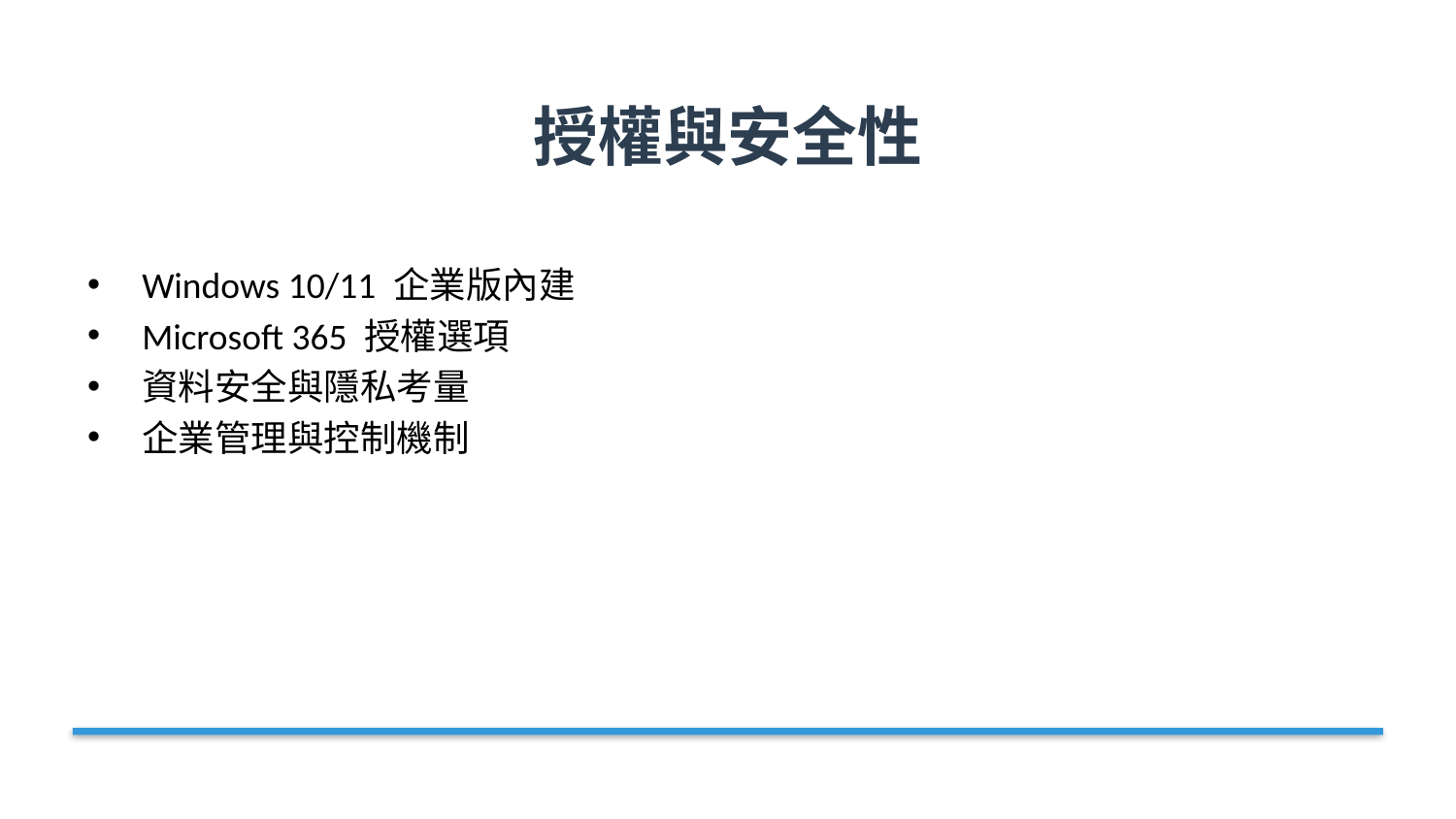

# 授權與安全性
Windows 10/11 企業版內建
Microsoft 365 授權選項
資料安全與隱私考量
企業管理與控制機制